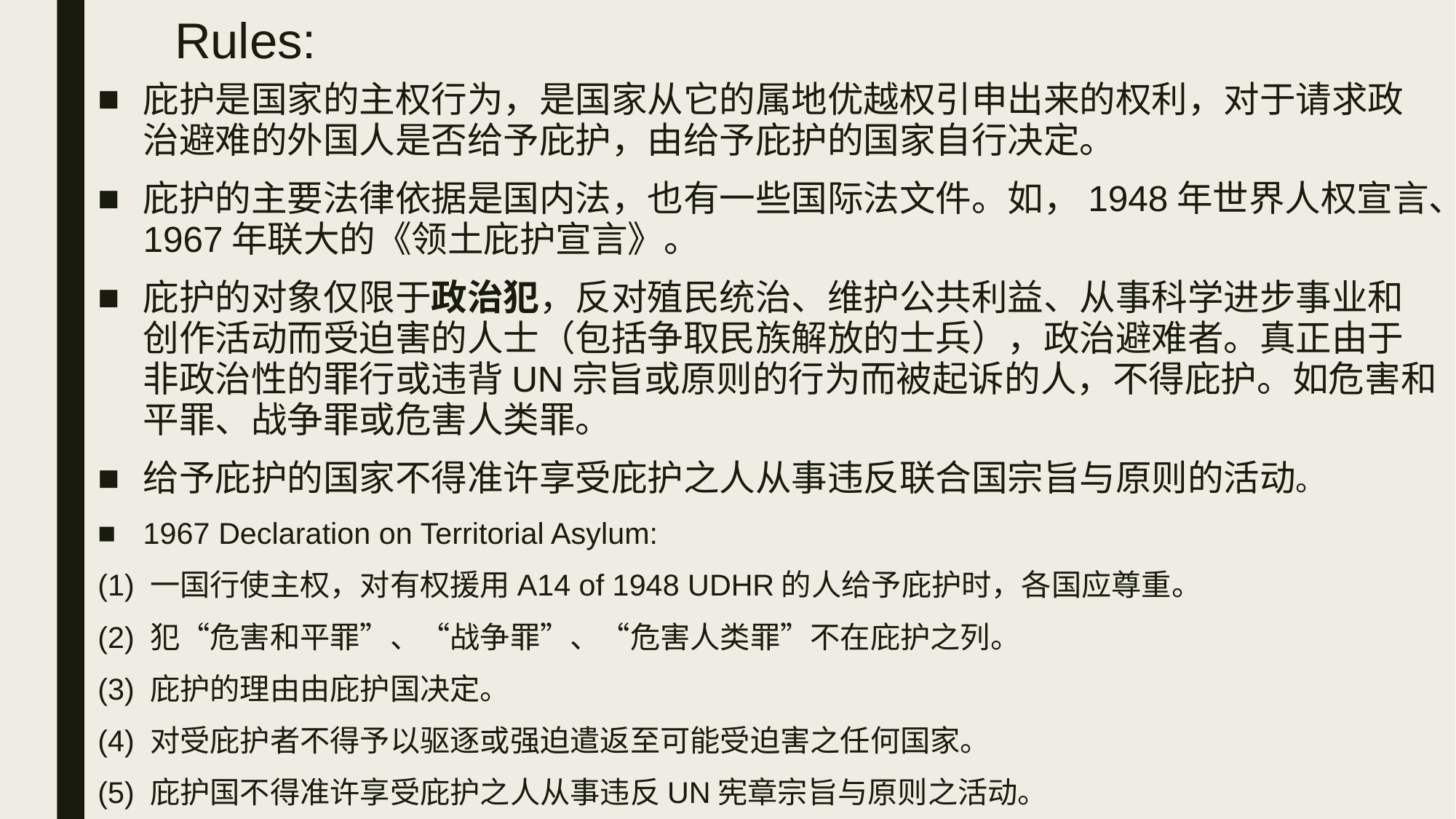

# Rules:
庇护是国家的主权行为，是国家从它的属地优越权引申出来的权利，对于请求政治避难的外国人是否给予庇护，由给予庇护的国家自行决定。
庇护的主要法律依据是国内法，也有一些国际法文件。如，1948年世界人权宣言、1967年联大的《领土庇护宣言》。
庇护的对象仅限于政治犯，反对殖民统治、维护公共利益、从事科学进步事业和创作活动而受迫害的人士（包括争取民族解放的士兵），政治避难者。真正由于非政治性的罪行或违背UN宗旨或原则的行为而被起诉的人，不得庇护。如危害和平罪、战争罪或危害人类罪。
给予庇护的国家不得准许享受庇护之人从事违反联合国宗旨与原则的活动。
1967 Declaration on Territorial Asylum:
(1) 一国行使主权，对有权援用A14 of 1948 UDHR的人给予庇护时，各国应尊重。
(2) 犯“危害和平罪”、“战争罪”、“危害人类罪”不在庇护之列。
(3) 庇护的理由由庇护国决定。
(4) 对受庇护者不得予以驱逐或强迫遣返至可能受迫害之任何国家。
(5) 庇护国不得准许享受庇护之人从事违反UN宪章宗旨与原则之活动。